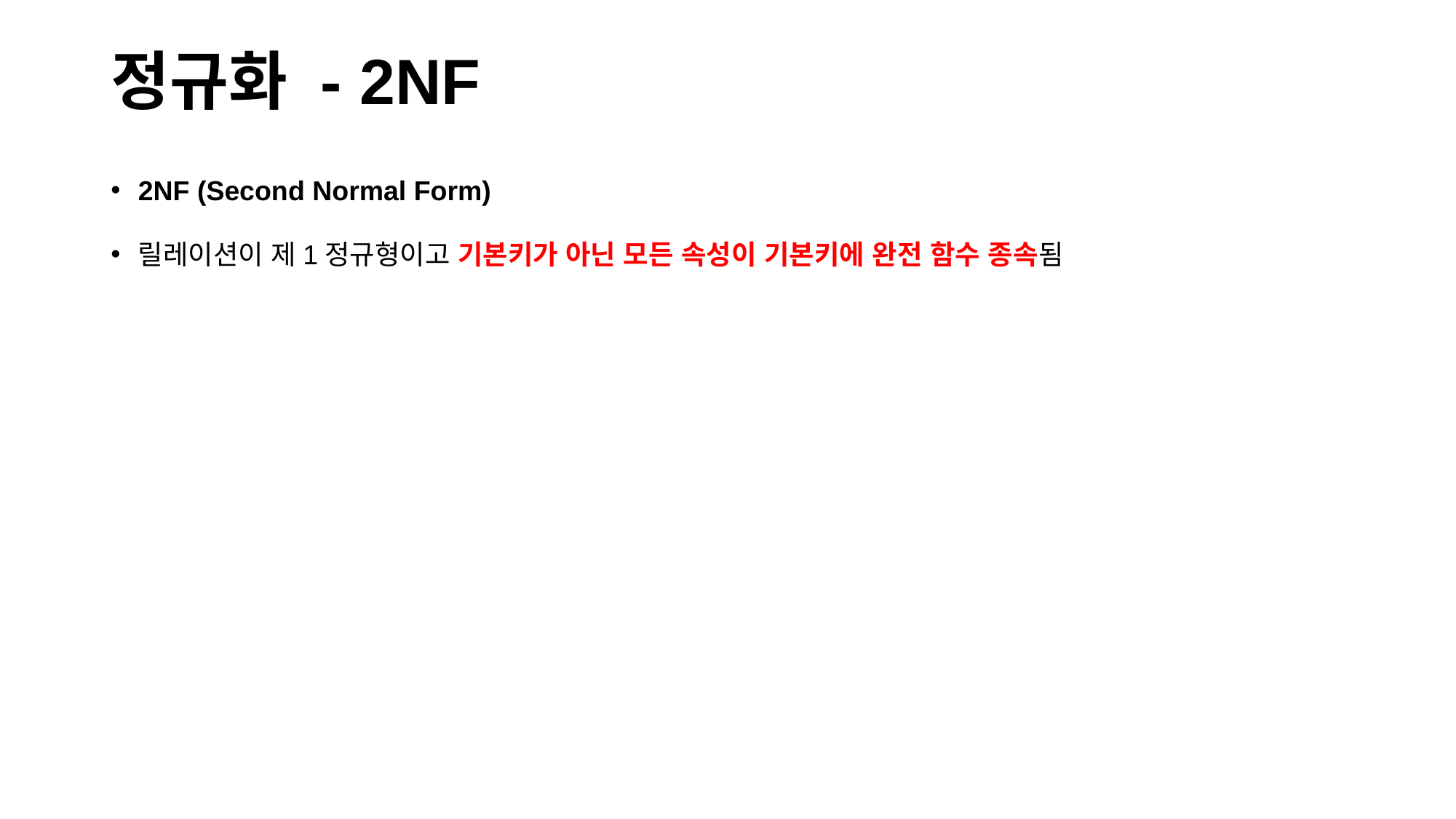

# 정규화 - 2NF
2NF (Second Normal Form)
릴레이션이 제1정규형이고 기본키가 아닌 모든 속성이 기본키에 완전 함수 종속됨